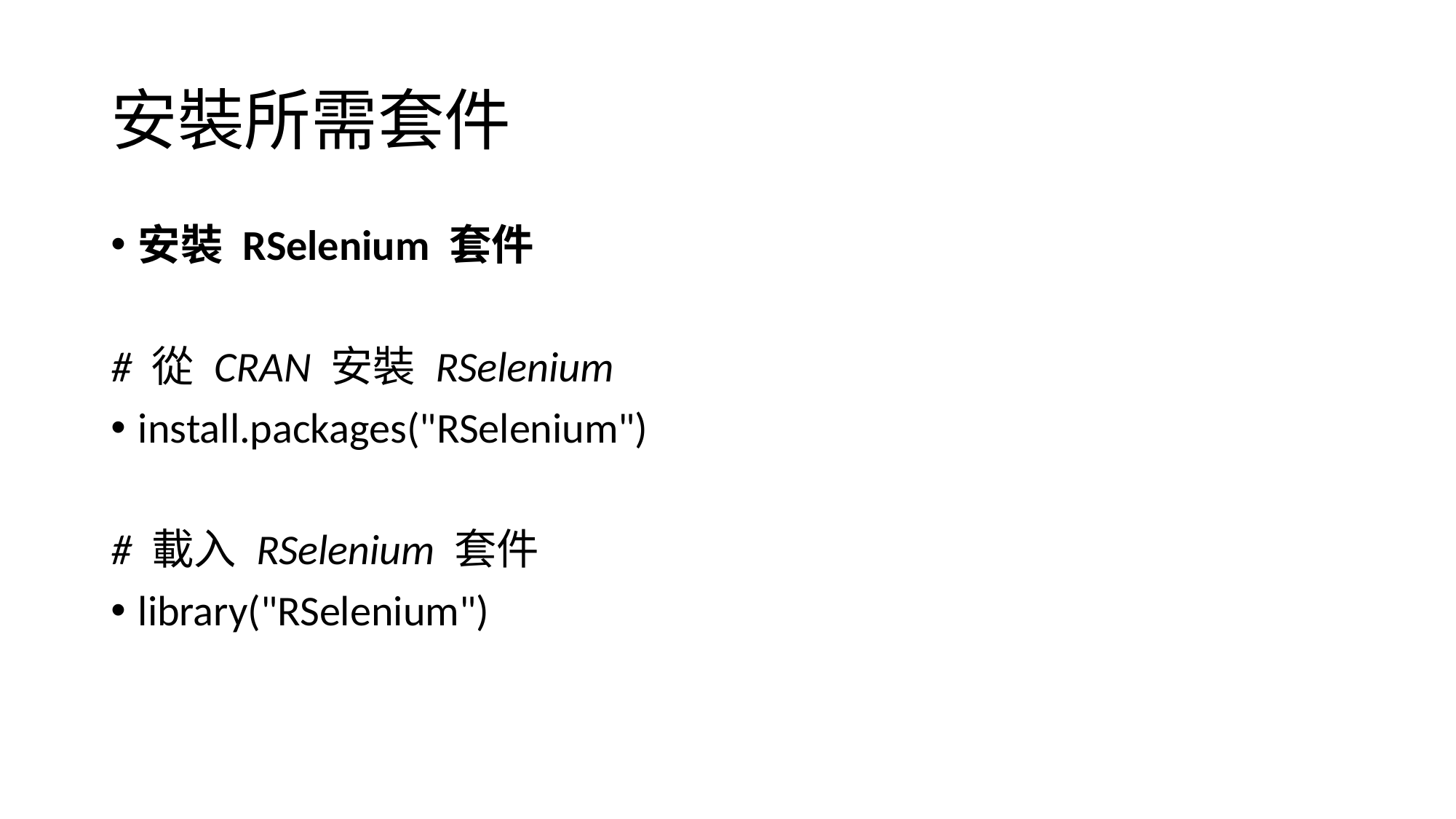

# 安裝所需套件
安裝 RSelenium 套件

# 從 CRAN 安裝 RSelenium
install.packages("RSelenium")

# 載入 RSelenium 套件
library("RSelenium")